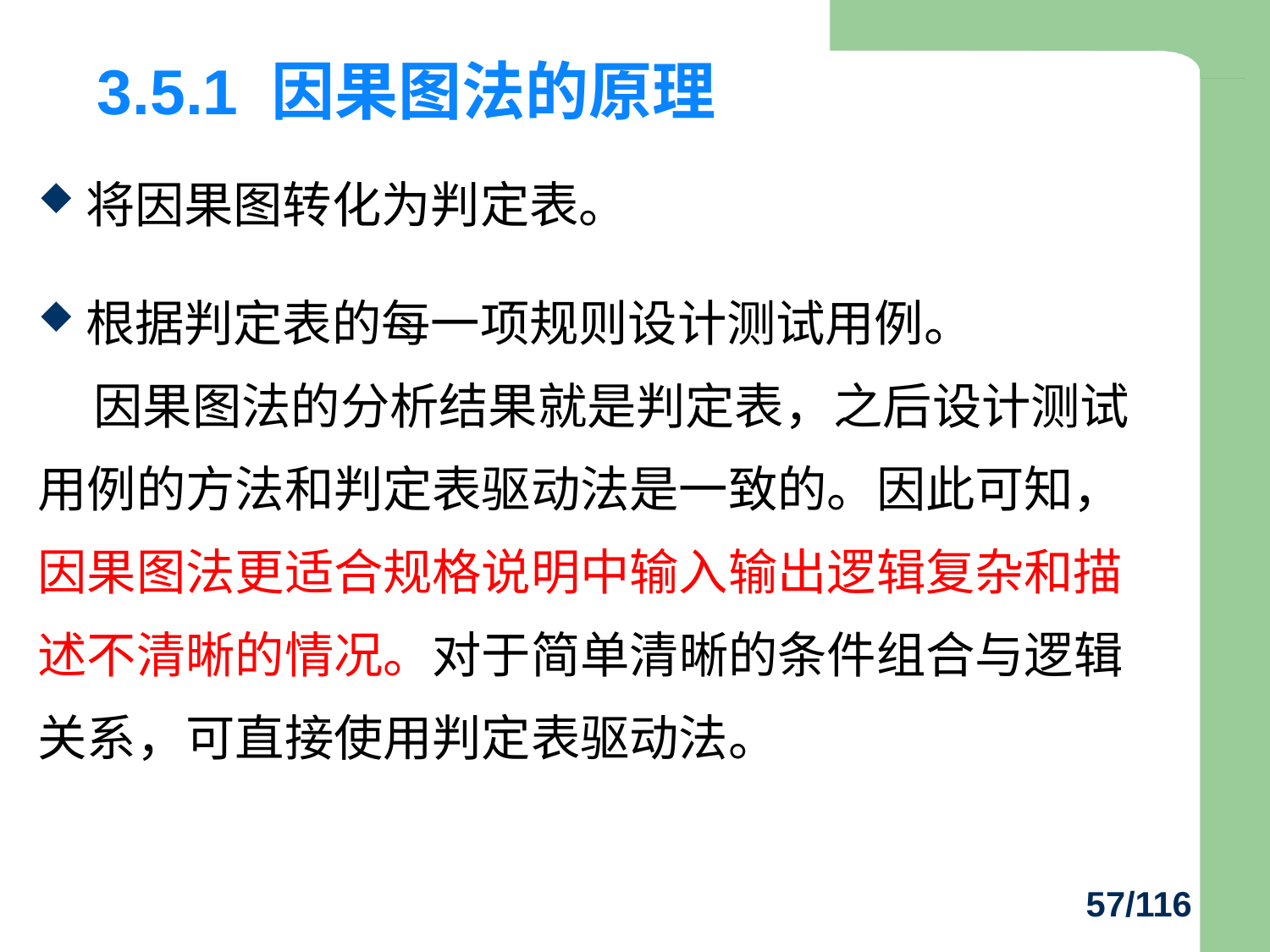

# 3.5.1 因果图法的原理
将因果图转化为判定表。
根据判定表的每一项规则设计测试用例。
    因果图法的分析结果就是判定表，之后设计测试用例的方法和判定表驱动法是一致的。因此可知，因果图法更适合规格说明中输入输出逻辑复杂和描述不清晰的情况。对于简单清晰的条件组合与逻辑关系，可直接使用判定表驱动法。

57/116